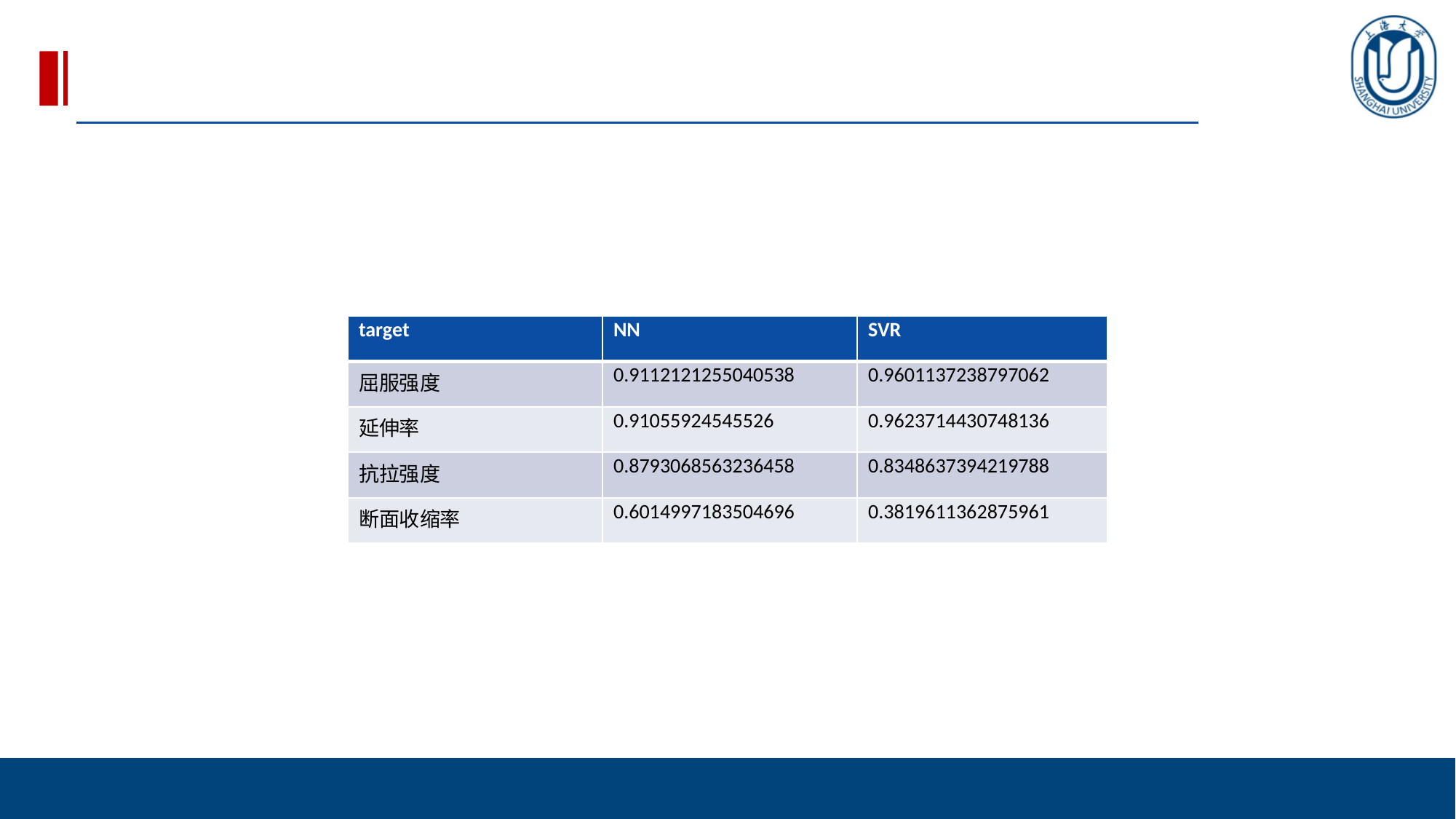

#
| target | NN | SVR |
| --- | --- | --- |
| 屈服强度 | 0.9112121255040538 | 0.9601137238797062 |
| 延伸率 | 0.91055924545526 | 0.9623714430748136 |
| 抗拉强度 | 0.8793068563236458 | 0.8348637394219788 |
| 断面收缩率 | 0.6014997183504696 | 0.3819611362875961 |
10